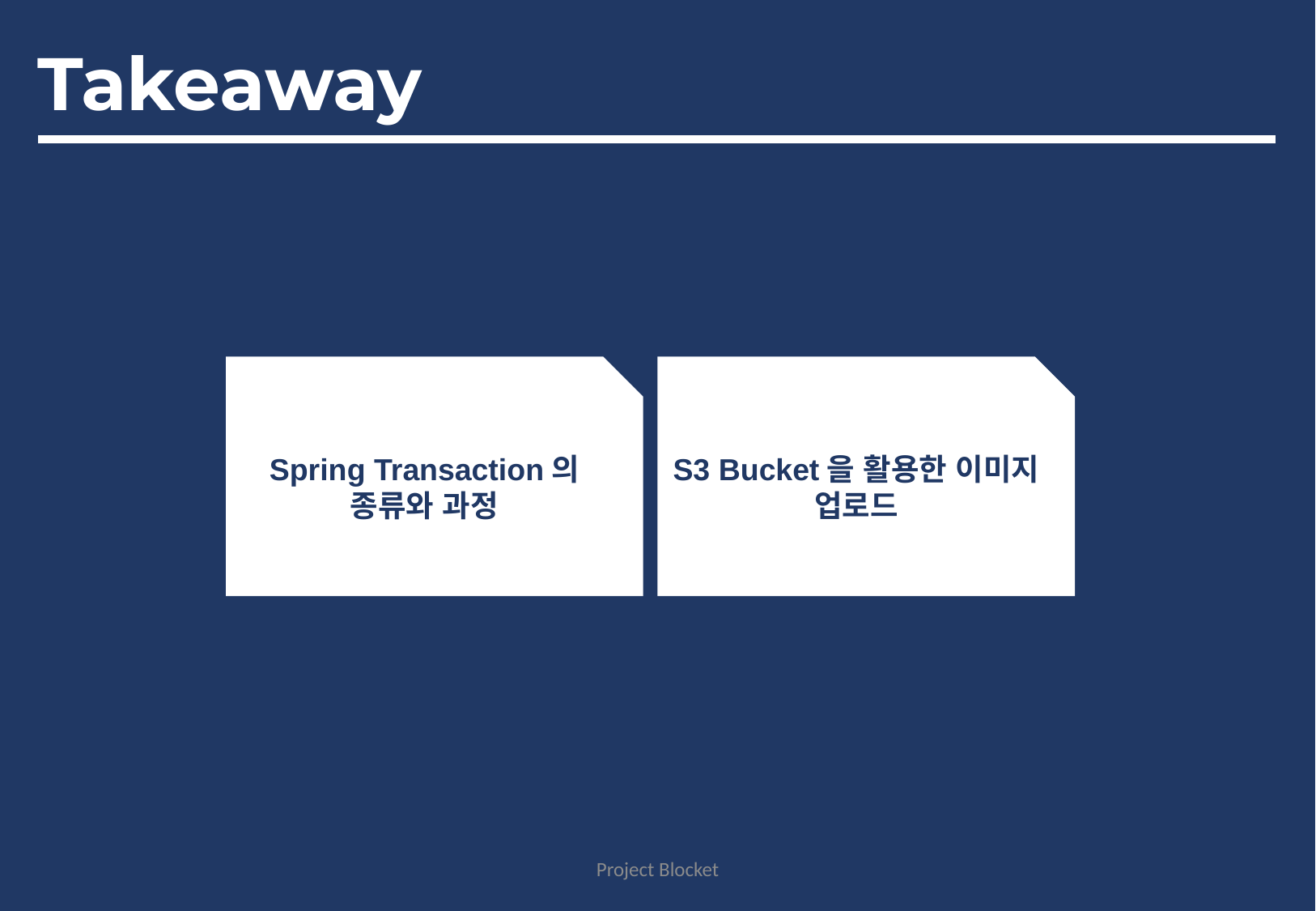

# Takeaway
Spring Transaction의 종류와 과정
S3 Bucket을 활용한 이미지 업로드
Project Blocket